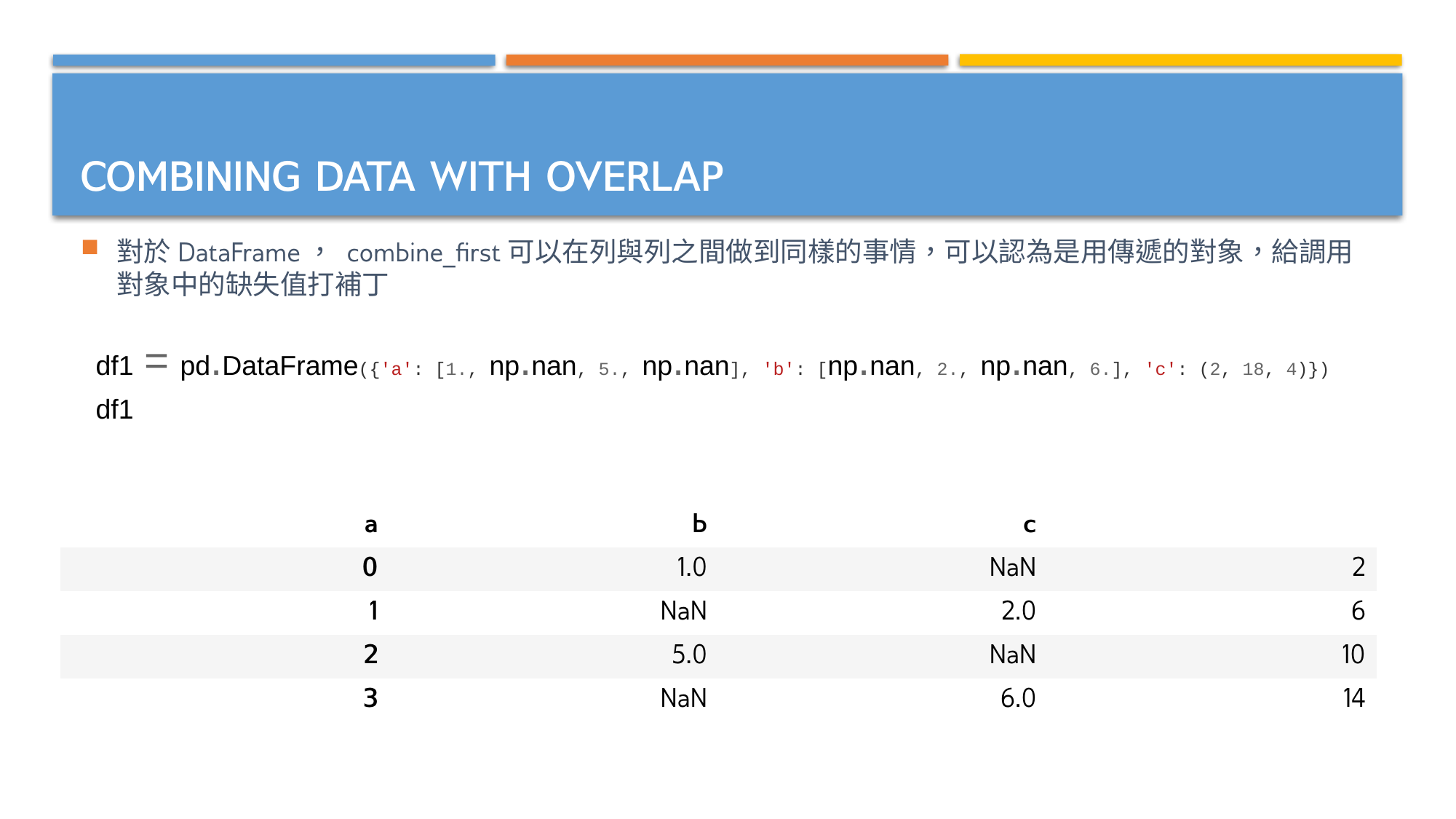

對於DataFrame， combine_first可以在列與列之間做到同樣的事情，可以認為是用傳遞的對象，給調用對象中的缺失值打補丁
# Combining Data with Overlap
df1 = pd.DataFrame({'a': [1., np.nan, 5., np.nan], 'b': [np.nan, 2., np.nan, 6.], 'c': (2, 18, 4)})
df1
| a | b | c |  |
| --- | --- | --- | --- |
| 0 | 1.0 | NaN | 2 |
| 1 | NaN | 2.0 | 6 |
| 2 | 5.0 | NaN | 10 |
| 3 | NaN | 6.0 | 14 |